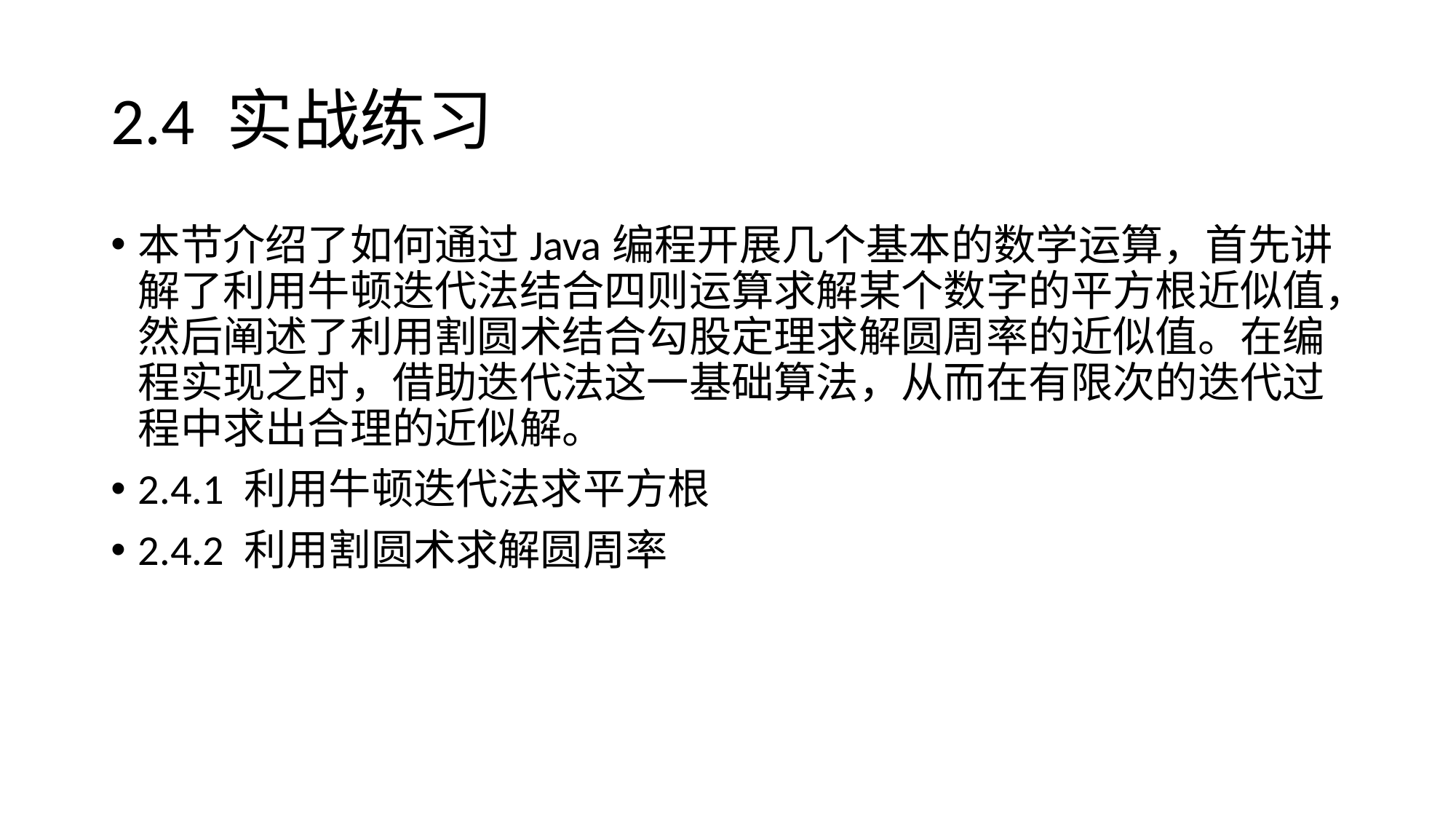

# 2.4 实战练习
本节介绍了如何通过Java编程开展几个基本的数学运算，首先讲解了利用牛顿迭代法结合四则运算求解某个数字的平方根近似值，然后阐述了利用割圆术结合勾股定理求解圆周率的近似值。在编程实现之时，借助迭代法这一基础算法，从而在有限次的迭代过程中求出合理的近似解。
2.4.1 利用牛顿迭代法求平方根
2.4.2 利用割圆术求解圆周率